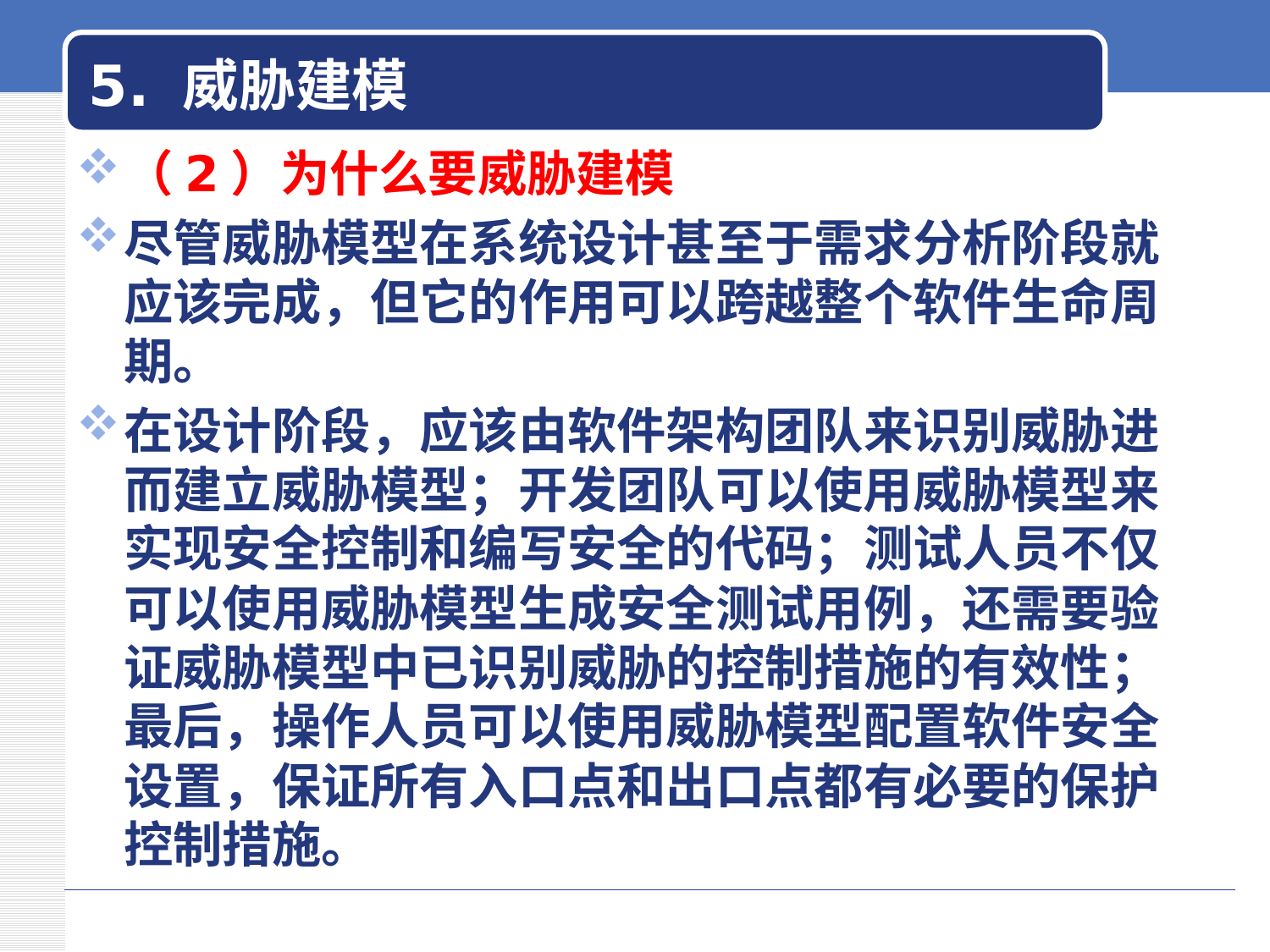

# 5. 威胁建模
（2）为什么要威胁建模
尽管威胁模型在系统设计甚至于需求分析阶段就应该完成，但它的作用可以跨越整个软件生命周期。
在设计阶段，应该由软件架构团队来识别威胁进而建立威胁模型；开发团队可以使用威胁模型来实现安全控制和编写安全的代码；测试人员不仅可以使用威胁模型生成安全测试用例，还需要验证威胁模型中已识别威胁的控制措施的有效性；最后，操作人员可以使用威胁模型配置软件安全设置，保证所有入口点和出口点都有必要的保护控制措施。